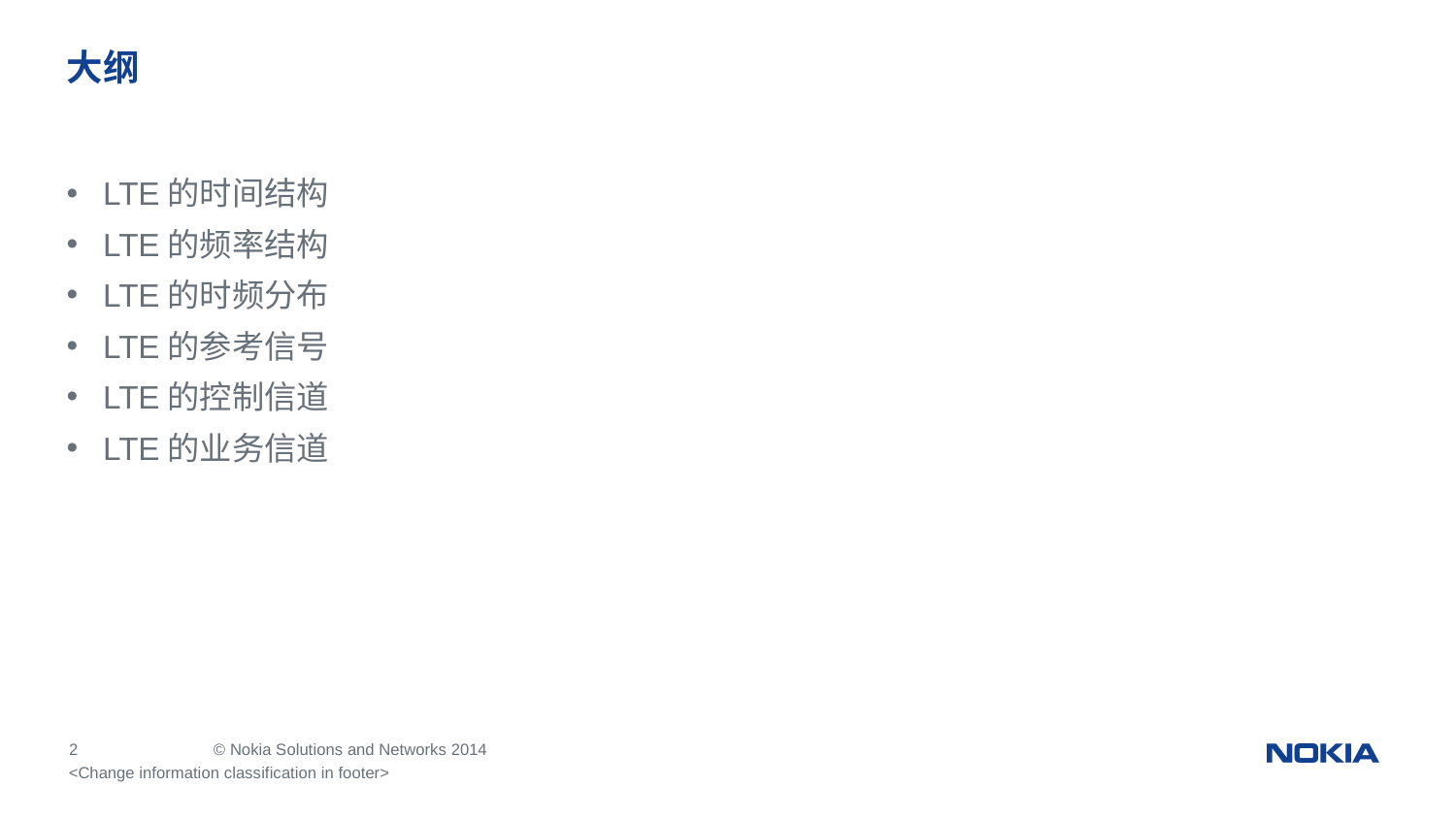

# 大纲

LTE的时间结构
LTE的频率结构
LTE的时频分布
LTE的参考信号
LTE的控制信道
LTE的业务信道

<Change information classification in footer>